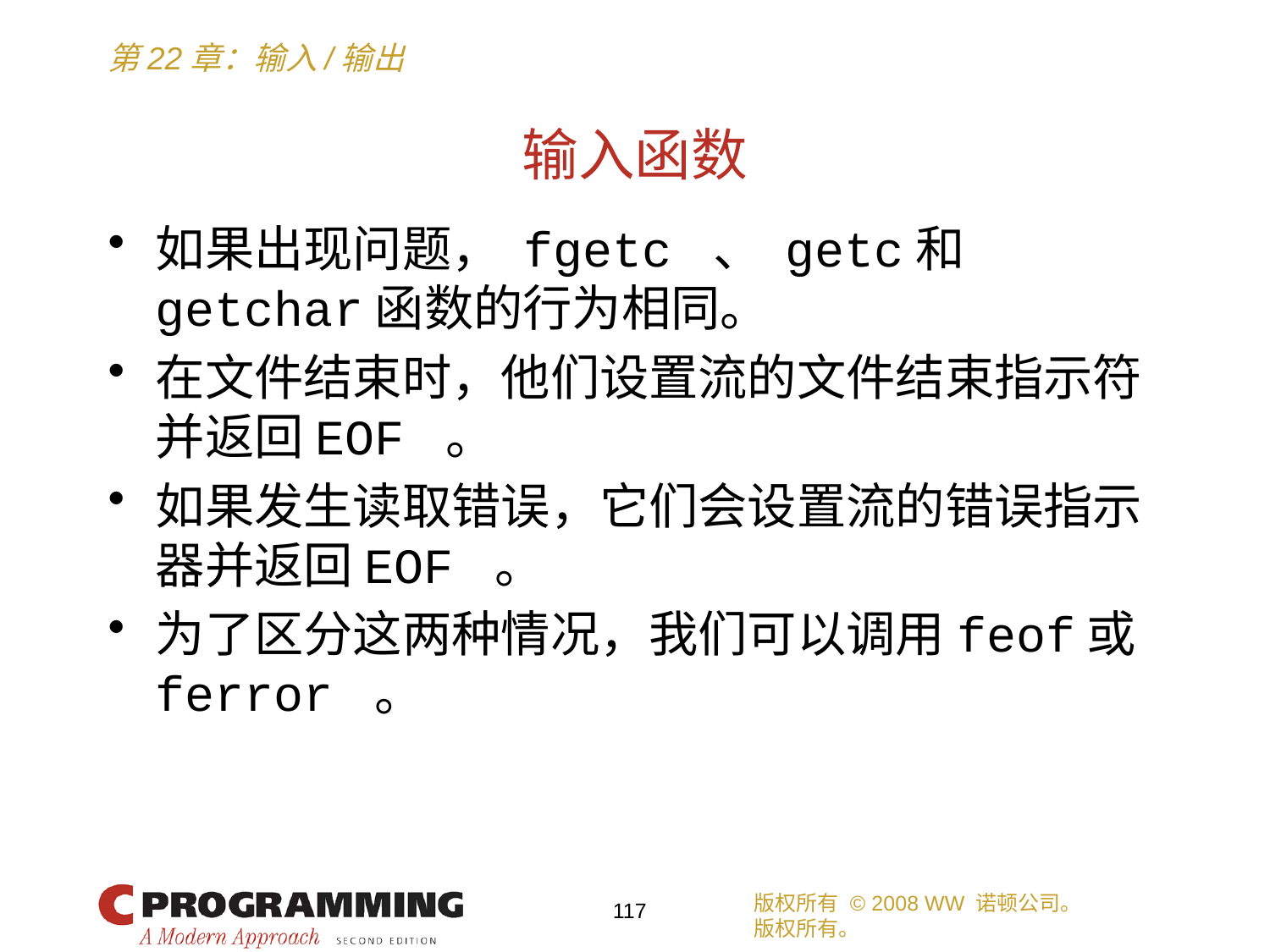

# 输入函数
如果出现问题， fgetc 、 getc和getchar函数的行为相同。
在文件结束时，他们设置流的文件结束指示符并返回EOF 。
如果发生读取错误，它们会设置流的错误指示器并返回EOF 。
为了区分这两种情况，我们可以调用feof或ferror 。
版权所有 © 2008 WW 诺顿公司。
版权所有。
117